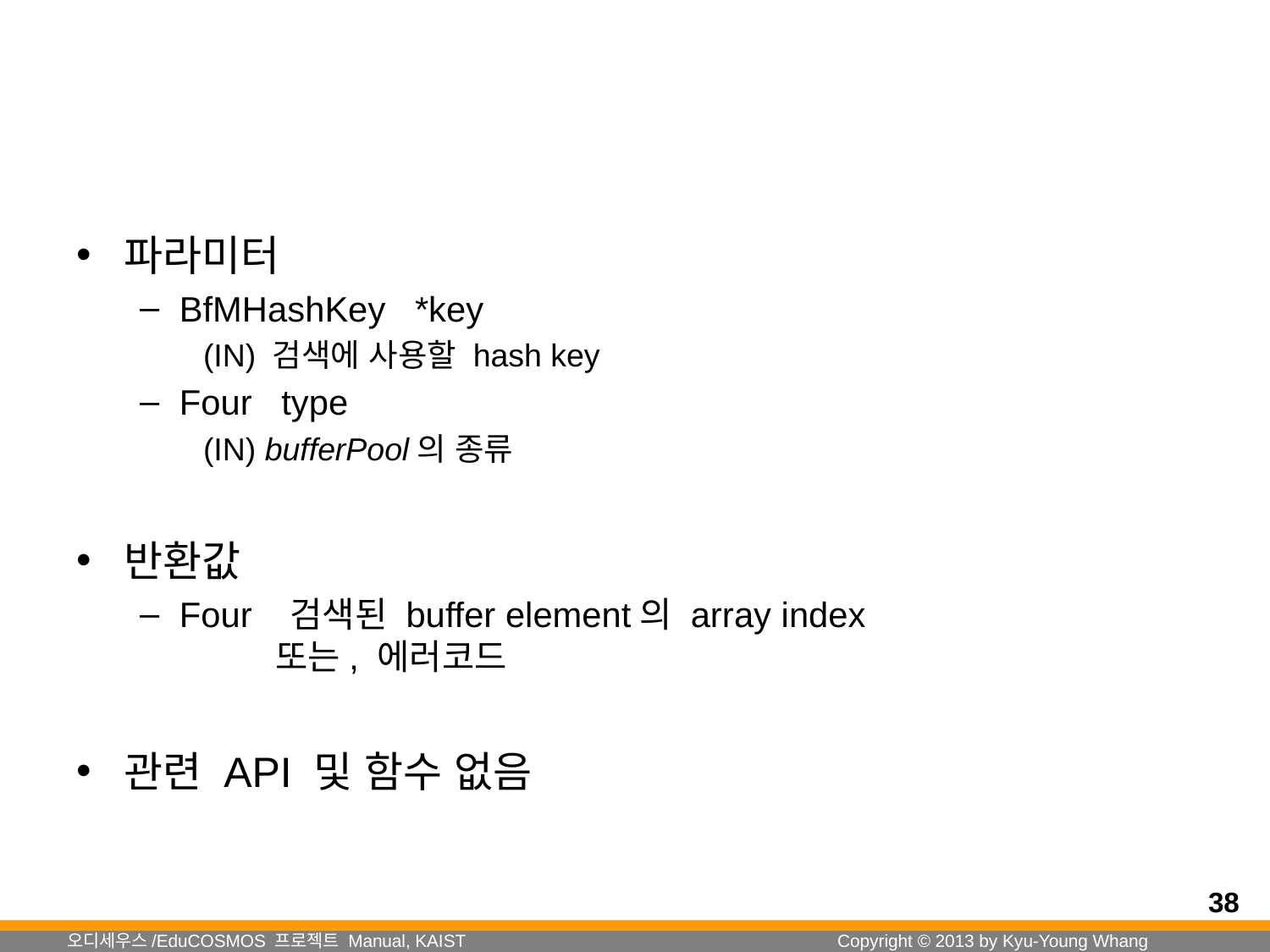

#
파라미터
BfMHashKey   *key
(IN) 검색에 사용할 hash key
Four   type
(IN) bufferPool의 종류

반환값
Four   검색된 buffer element의 array index
         또는, 에러코드

관련 API 및 함수 없음